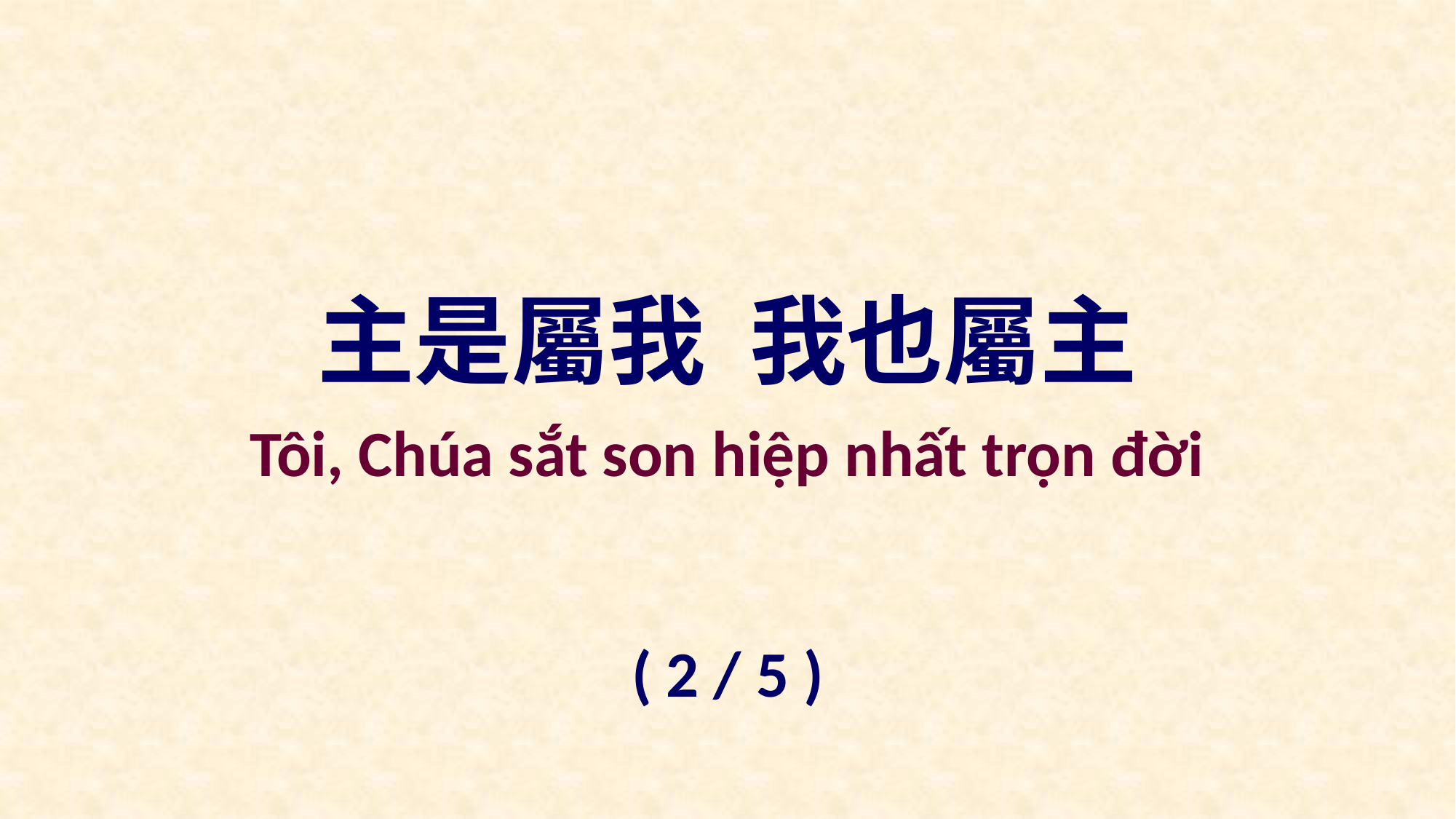

主是屬我  我也屬主
Tôi, Chúa sắt son hiệp nhất trọn đời
( 2 / 5 )